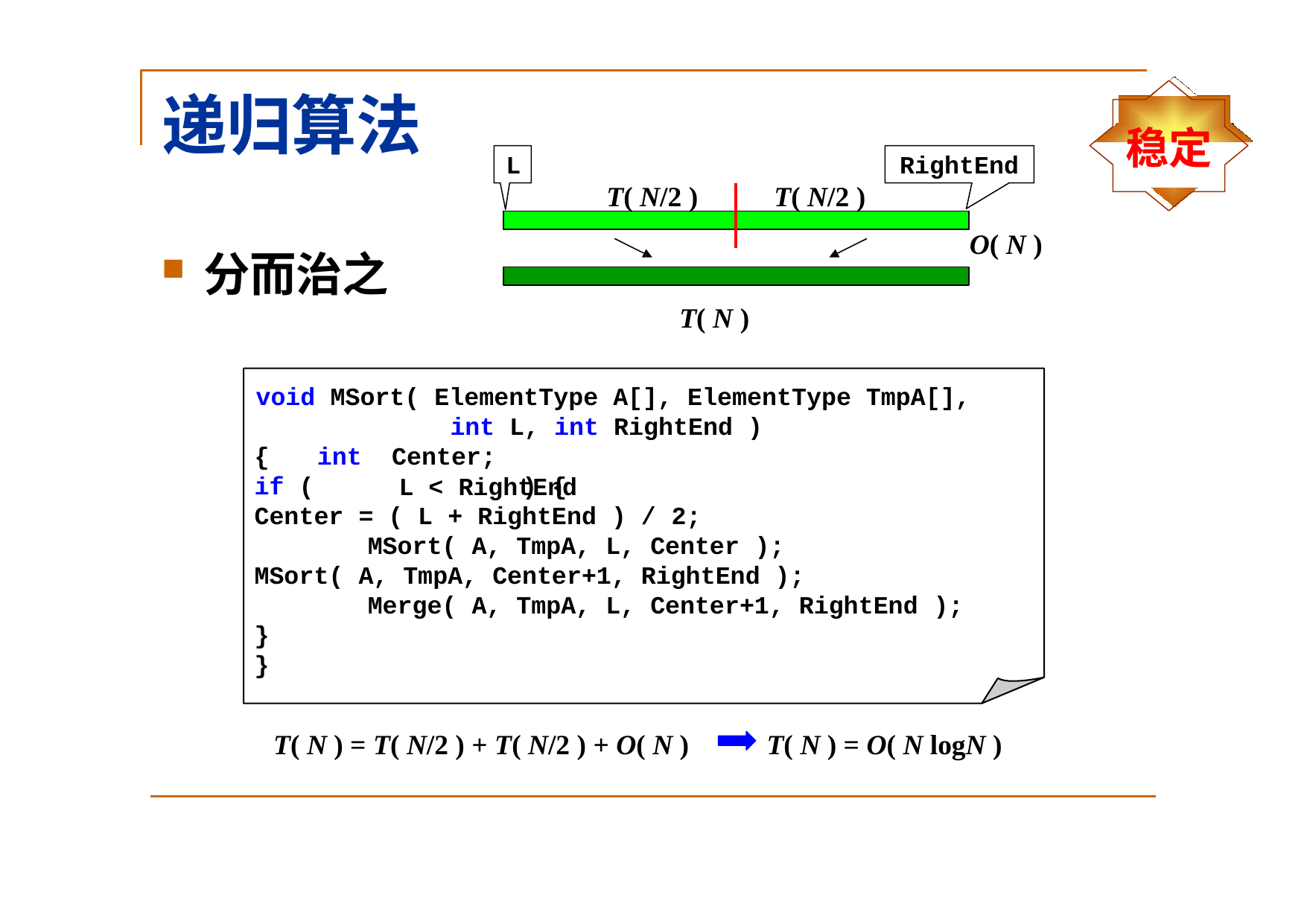

稳定
# 递归算法

L
RightEnd
T( N/2 )
T( N/2 )

O( N )

分而治之

T( N )

void MSort( ElementType A[], ElementType TmpA[],  int L, int RightEnd )
{	int	Center;
if (              ) {
Center = ( L + RightEnd ) / 2;  MSort( A, TmpA, L, Center );
MSort( A, TmpA, Center+1, RightEnd );  Merge( A, TmpA, L, Center+1, RightEnd );
}
}

L < RightEnd

T( N ) = T( N/2 ) + T( N/2 ) + O( N )
T( N ) = O( N logN )